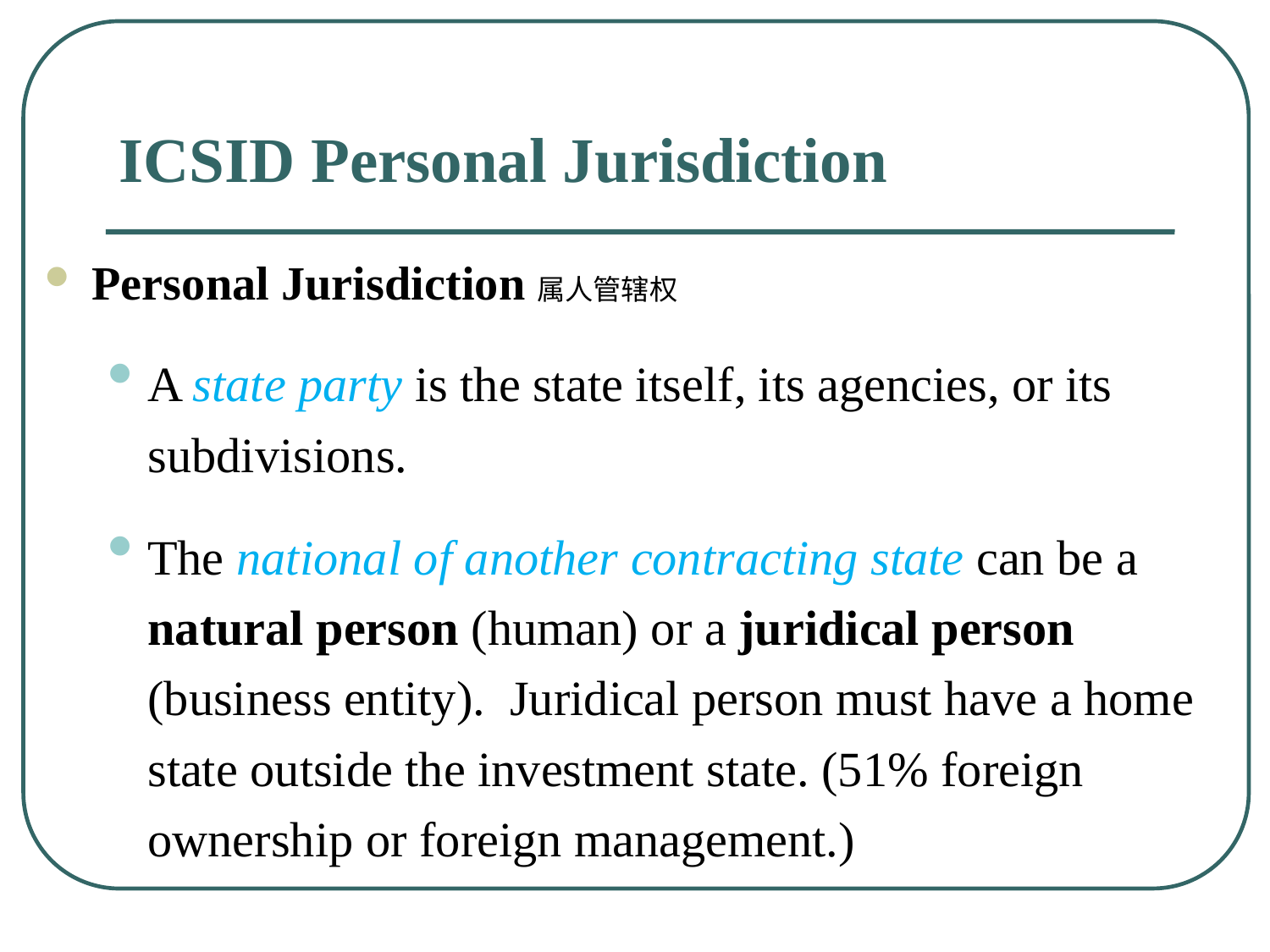

# ICSID Personal Jurisdiction
Personal Jurisdiction属人管辖权
A state party is the state itself, its agencies, or its subdivisions.
The national of another contracting state can be a natural person (human) or a juridical person (business entity).  Juridical person must have a home state outside the investment state. (51% foreign ownership or foreign management.)